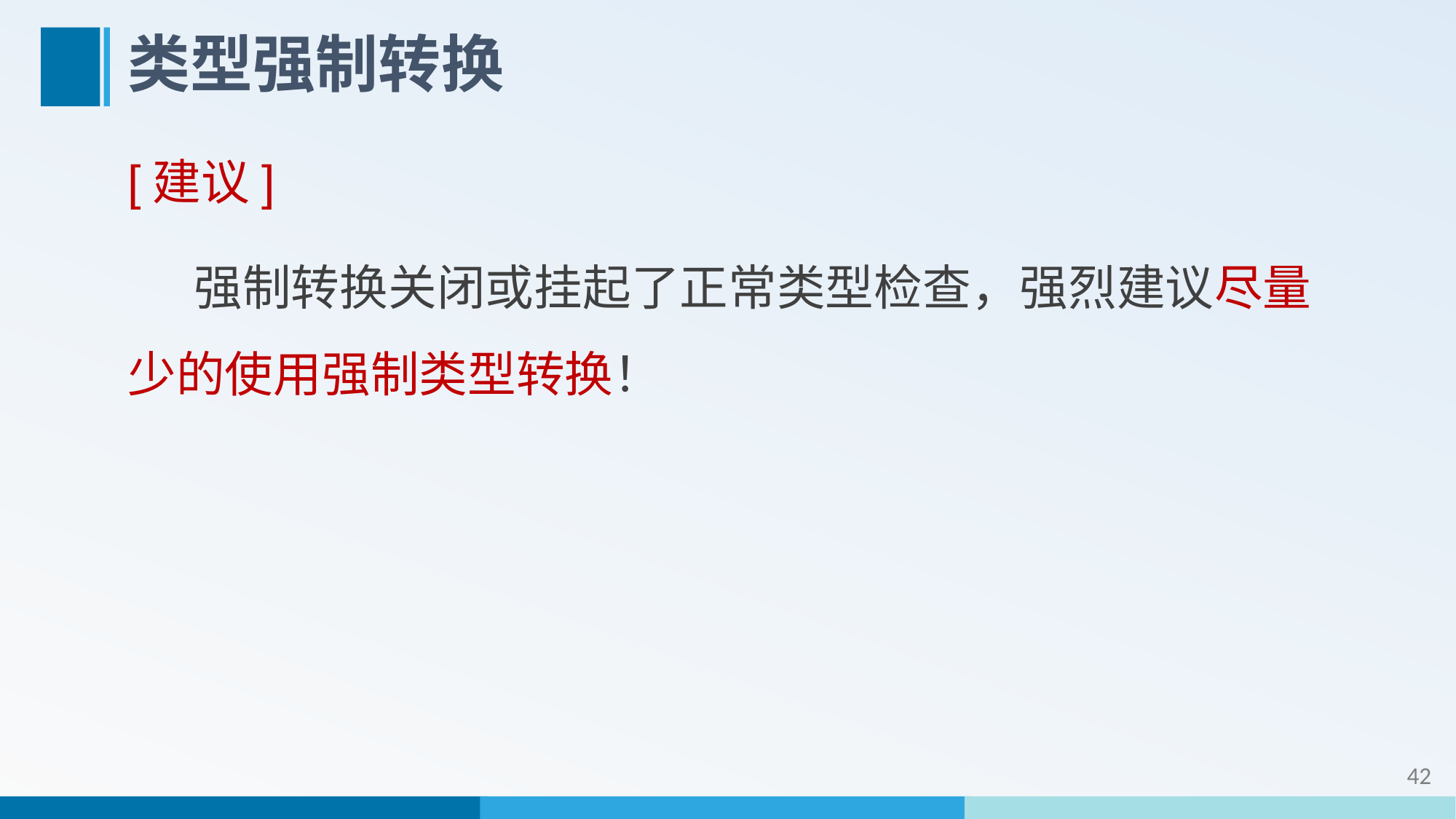

# 类型强制转换
[建议]
     强制转换关闭或挂起了正常类型检查，强烈建议尽量少的使用强制类型转换！